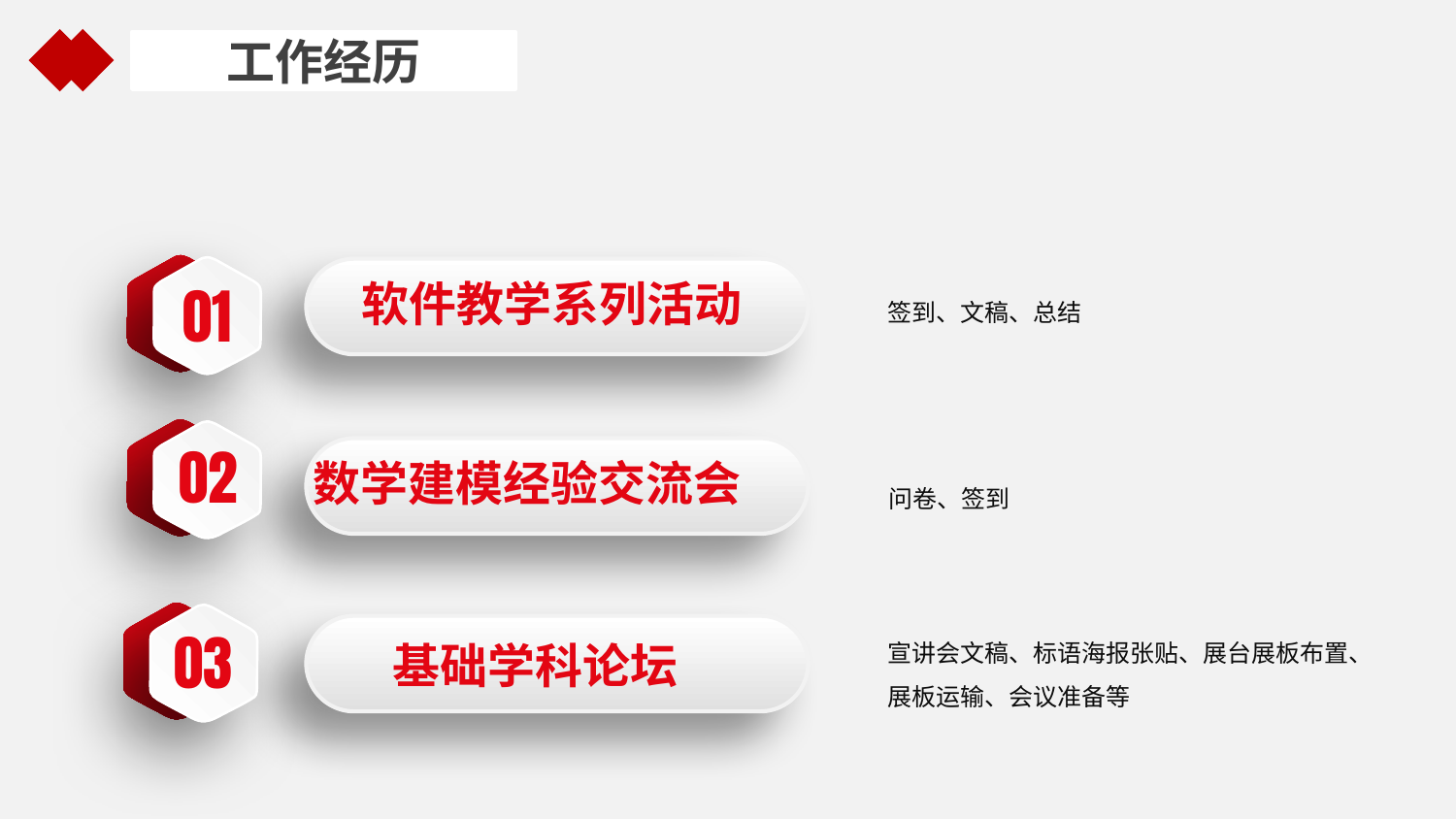

工作经历
 软件教学系列活动

01
签到、文稿、总结

02

   数学建模经验交流会
问卷、签到

03

   基础学科论坛
宣讲会文稿、标语海报张贴、展台展板布置、展板运输、会议准备等